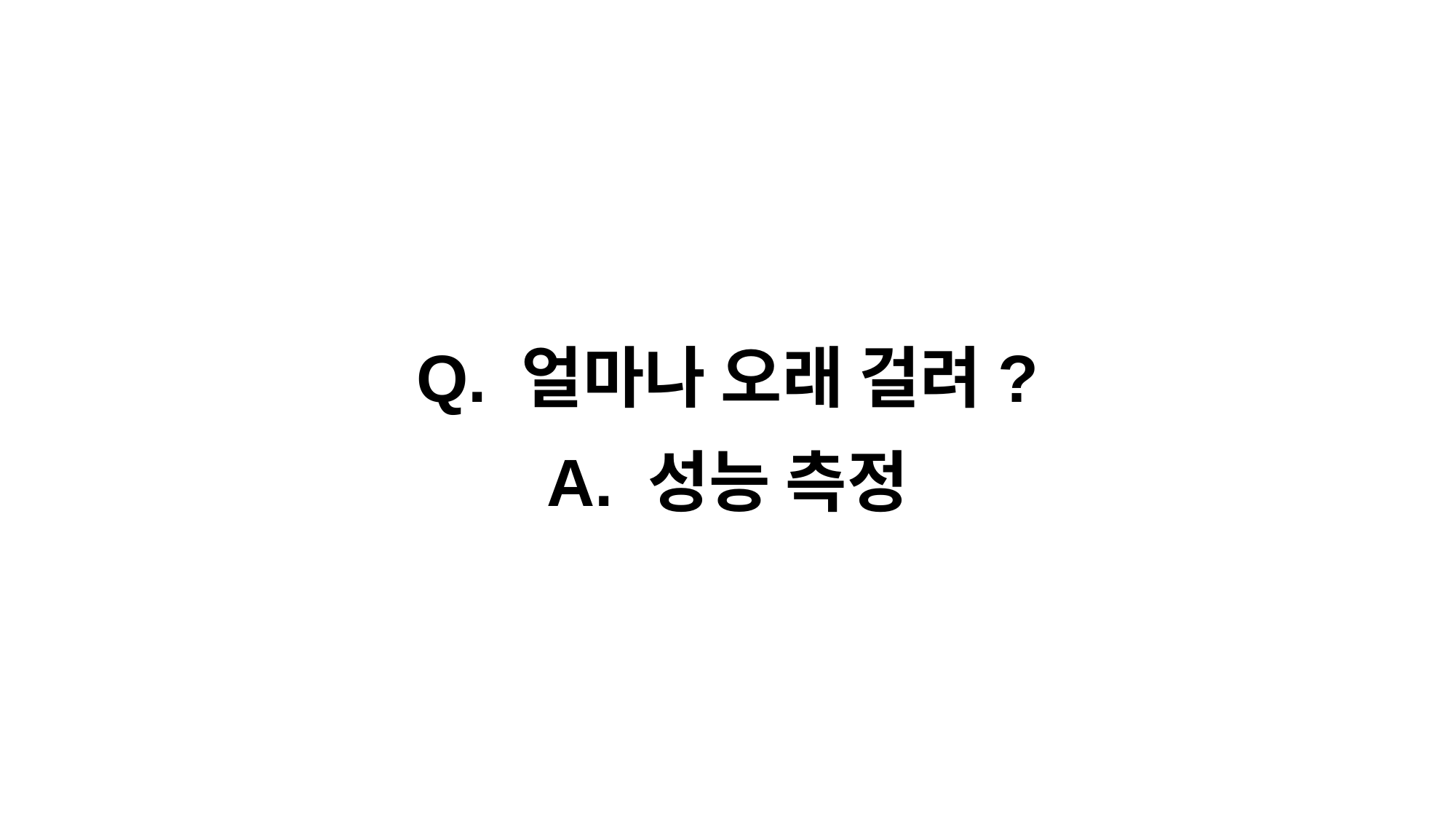

Q. 얼마나 오래 걸려?
A. 성능 측정